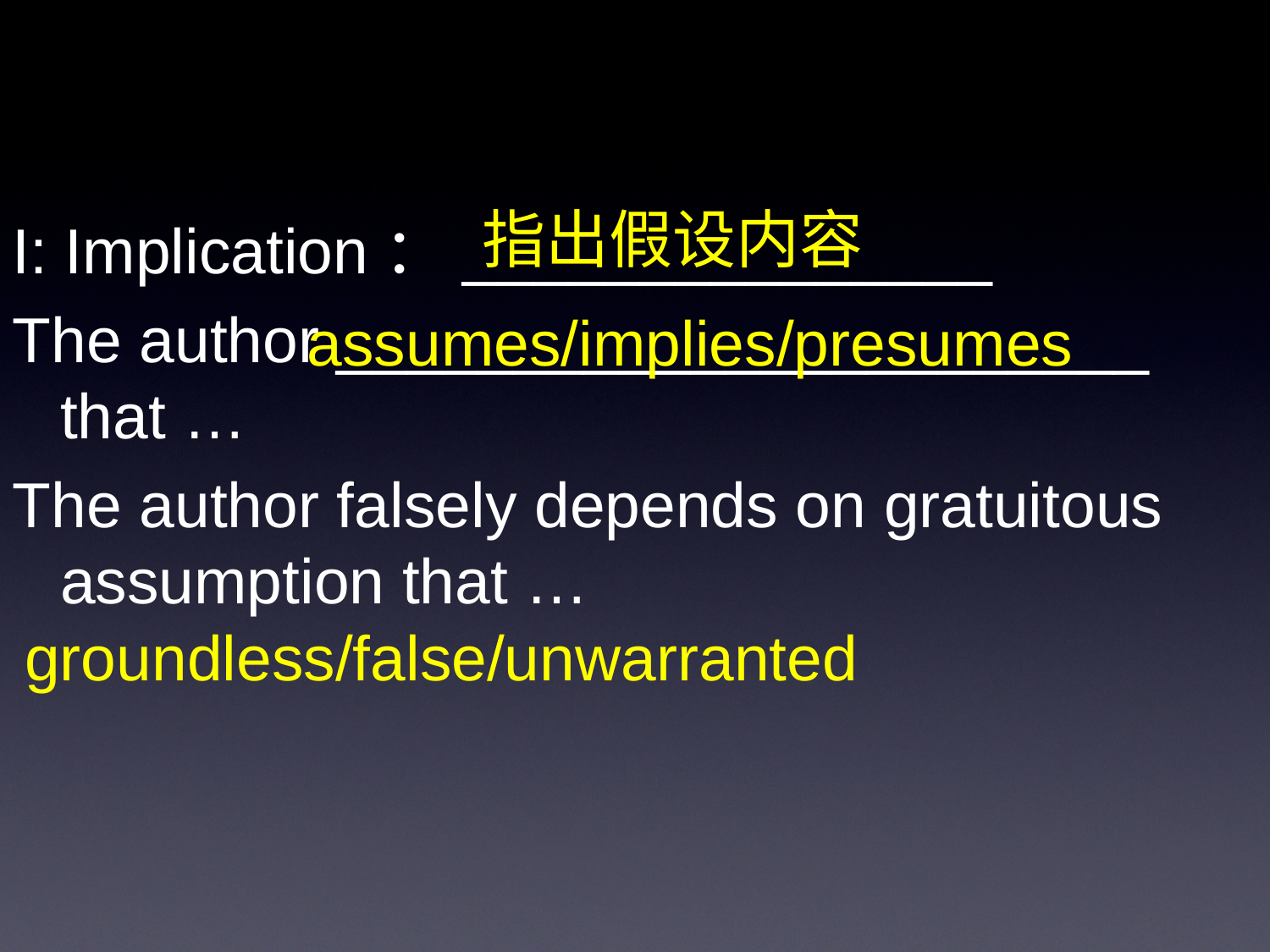

I: Implication：_______________
The author _______________________ that …
The author falsely depends on gratuitous assumption that …

指出假设内容
assumes/implies/presumes
groundless/false/unwarranted